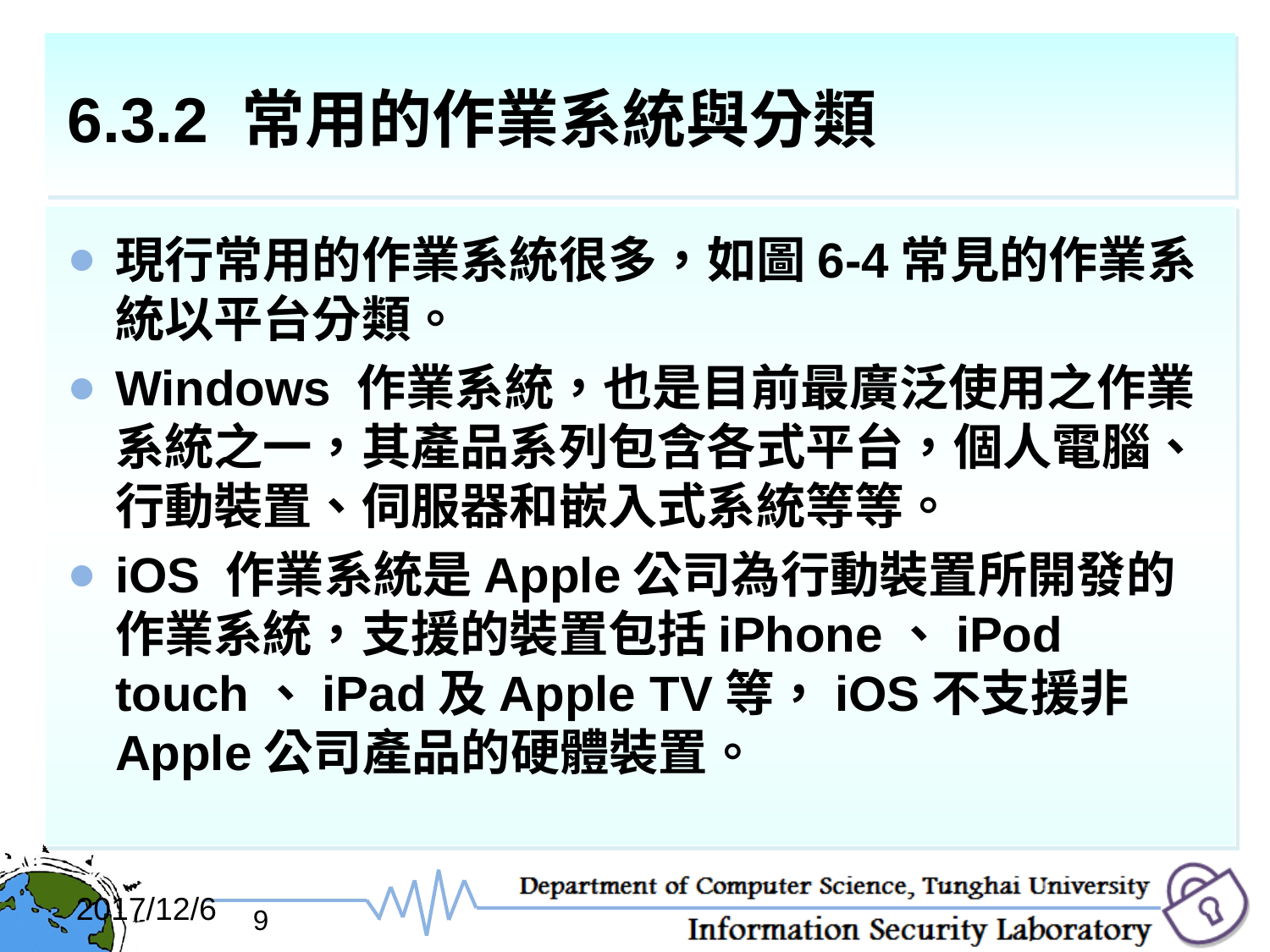

# 6.3.2 常用的作業系統與分類
現行常用的作業系統很多，如圖6-4常見的作業系統以平台分類。
Windows 作業系統，也是目前最廣泛使用之作業系統之一，其產品系列包含各式平台，個人電腦、行動裝置、伺服器和嵌入式系統等等。
iOS 作業系統是Apple公司為行動裝置所開發的作業系統，支援的裝置包括iPhone、iPod touch、iPad及Apple TV等，iOS不支援非Apple公司產品的硬體裝置。

2017/12/6
9